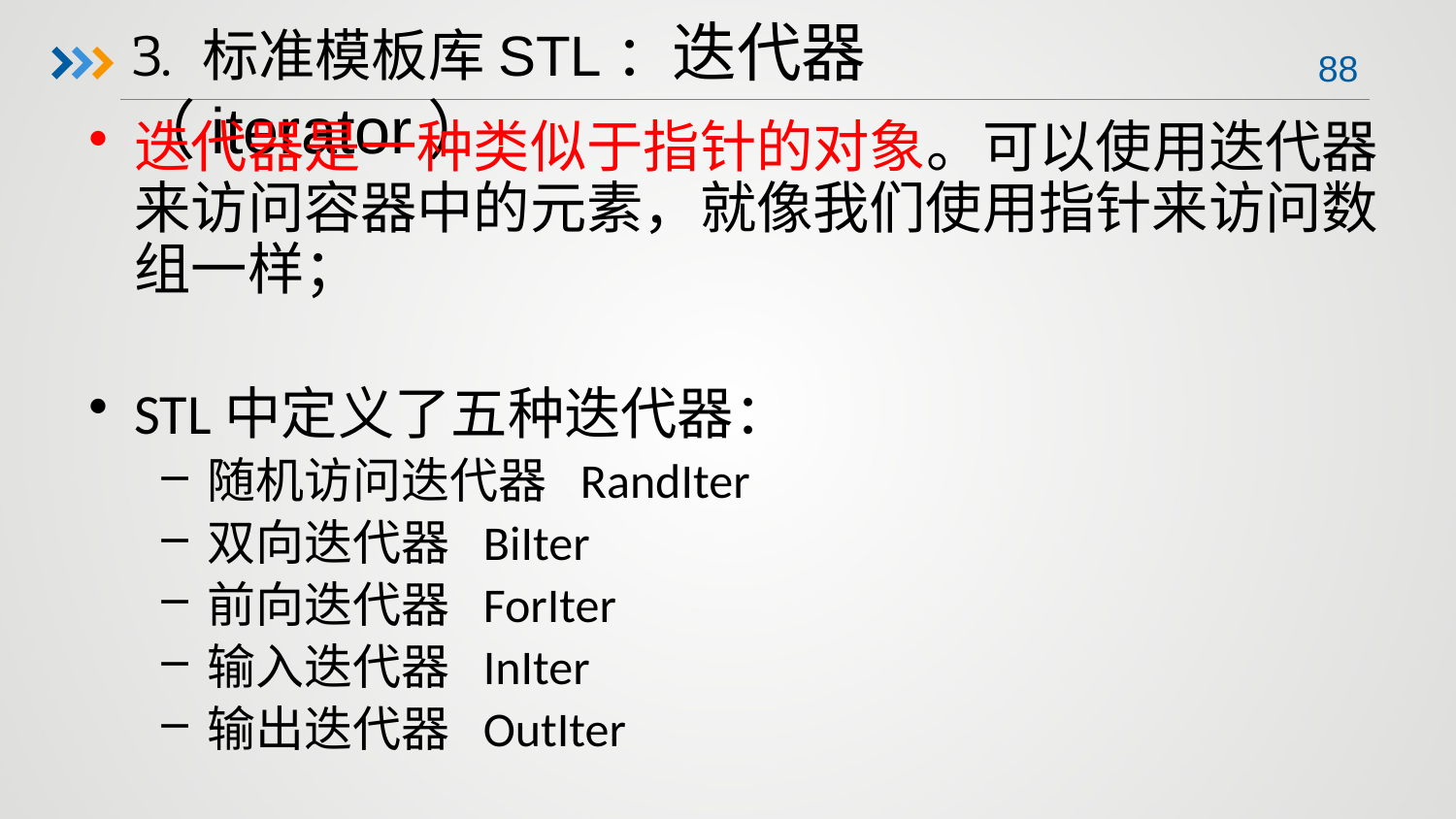

3. 标准模板库STL：迭代器（iterator）
迭代器是一种类似于指针的对象。可以使用迭代器来访问容器中的元素，就像我们使用指针来访问数组一样；

STL中定义了五种迭代器：
随机访问迭代器  RandIter
双向迭代器  BiIter
前向迭代器  ForIter
输入迭代器  InIter
输出迭代器  OutIter